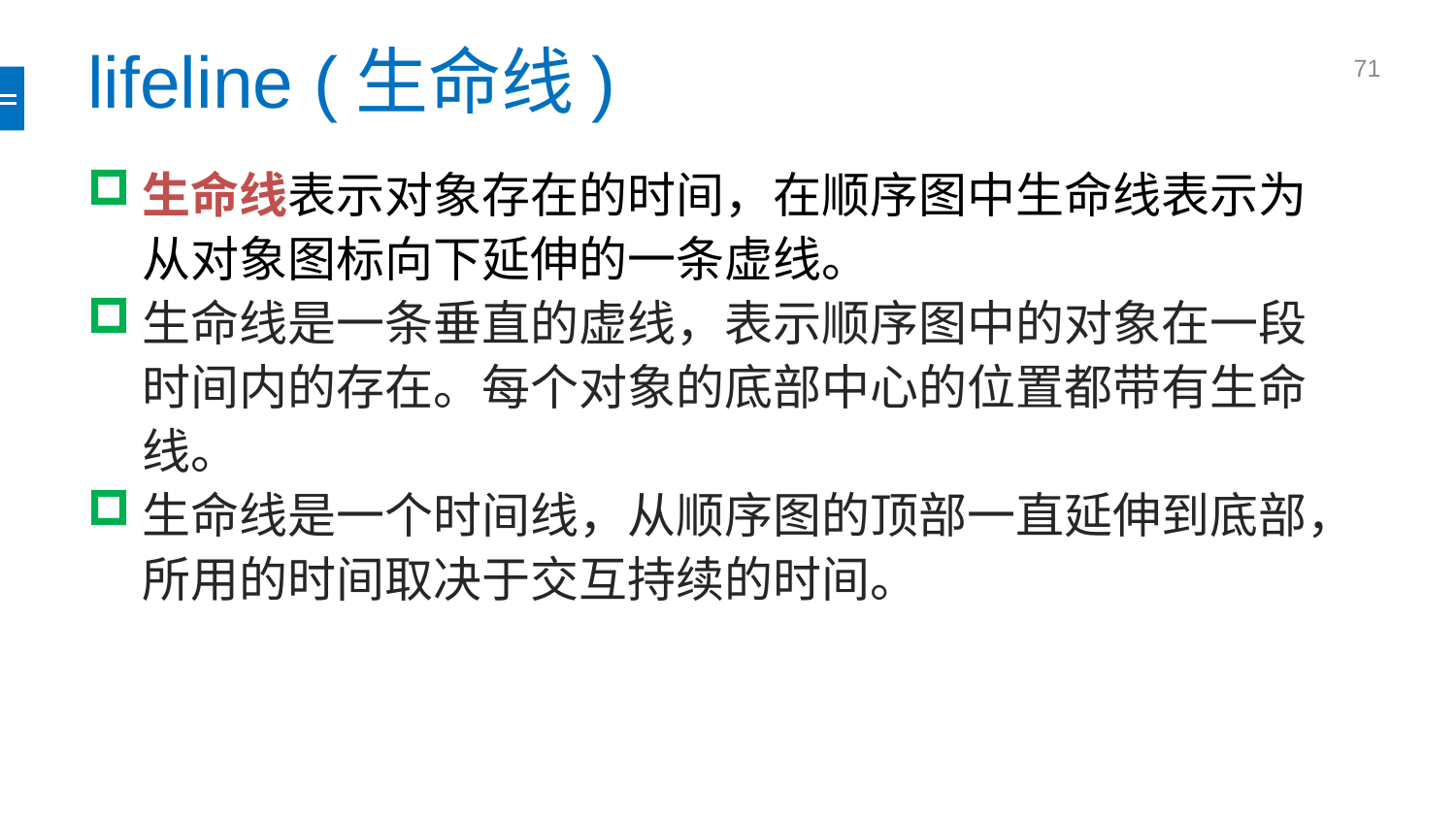

# lifeline (生命线)
生命线表示对象存在的时间，在顺序图中生命线表示为从对象图标向下延伸的一条虚线。
生命线是一条垂直的虚线，表示顺序图中的对象在一段时间内的存在。每个对象的底部中心的位置都带有生命线。
生命线是一个时间线，从顺序图的顶部一直延伸到底部，所用的时间取决于交互持续的时间。
71